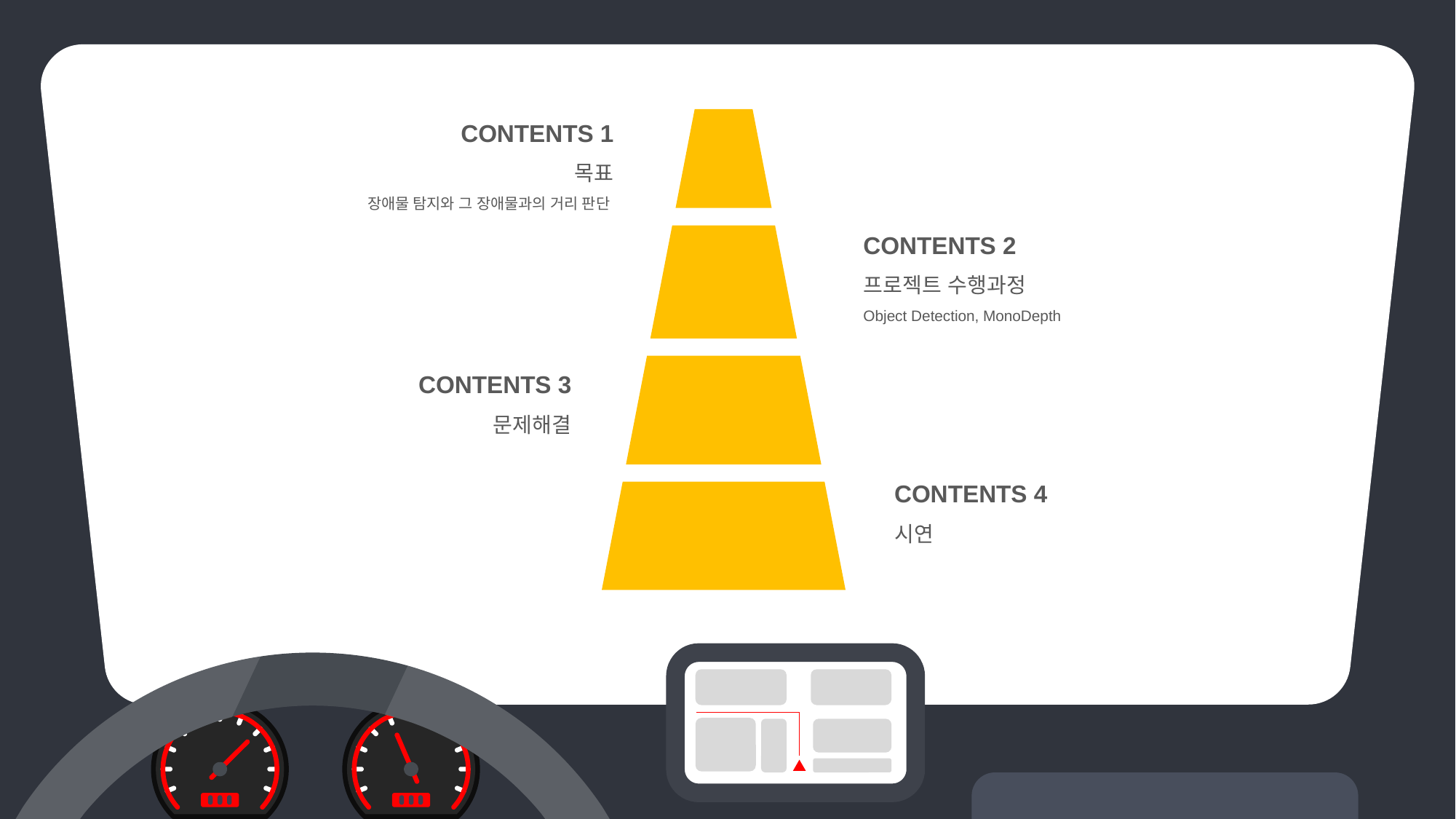

CONTENTS 1
목표
장애물 탐지와 그 장애물과의 거리 판단

CONTENTS 2
프로젝트 수행과정
Object Detection, MonoDepth
CONTENTS 3
문제해결

CONTENTS 4
시연